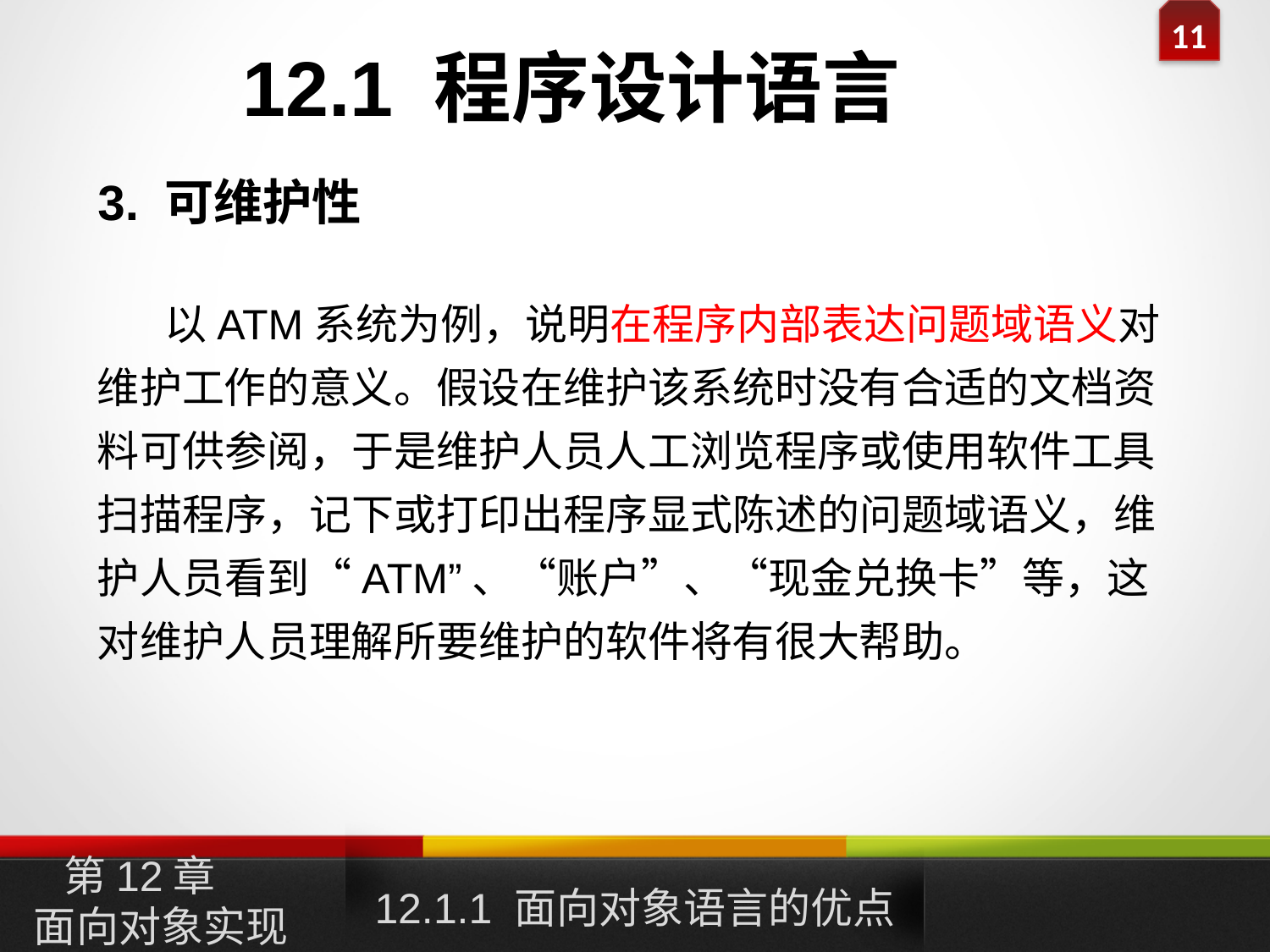

12.1 程序设计语言
3. 可维护性
      以ATM系统为例，说明在程序内部表达问题域语义对维护工作的意义。假设在维护该系统时没有合适的文档资料可供参阅，于是维护人员人工浏览程序或使用软件工具扫描程序，记下或打印出程序显式陈述的问题域语义，维护人员看到“ATM”、“账户”、“现金兑换卡”等，这对维护人员理解所要维护的软件将有很大帮助。
12.1.1 面向对象语言的优点